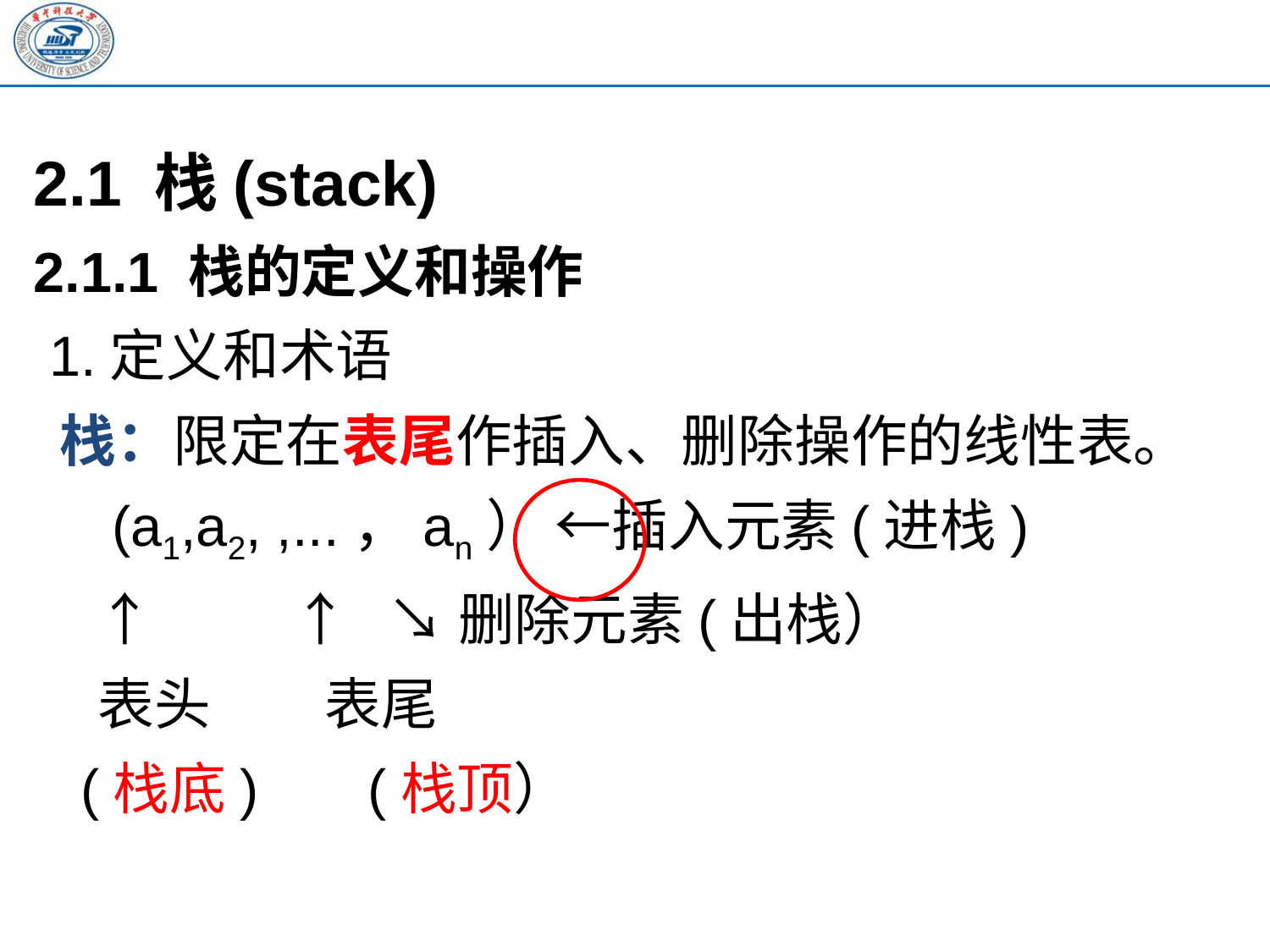

2.1 栈(stack)
2.1.1 栈的定义和操作
 1.定义和术语
 栈：限定在表尾作插入、删除操作的线性表。
     (a1,a2, ,...，an） ←插入元素(进栈)
     ↑           ↑   ↘删除元素(出栈）
    表头         表尾
   (栈底)       (栈顶）